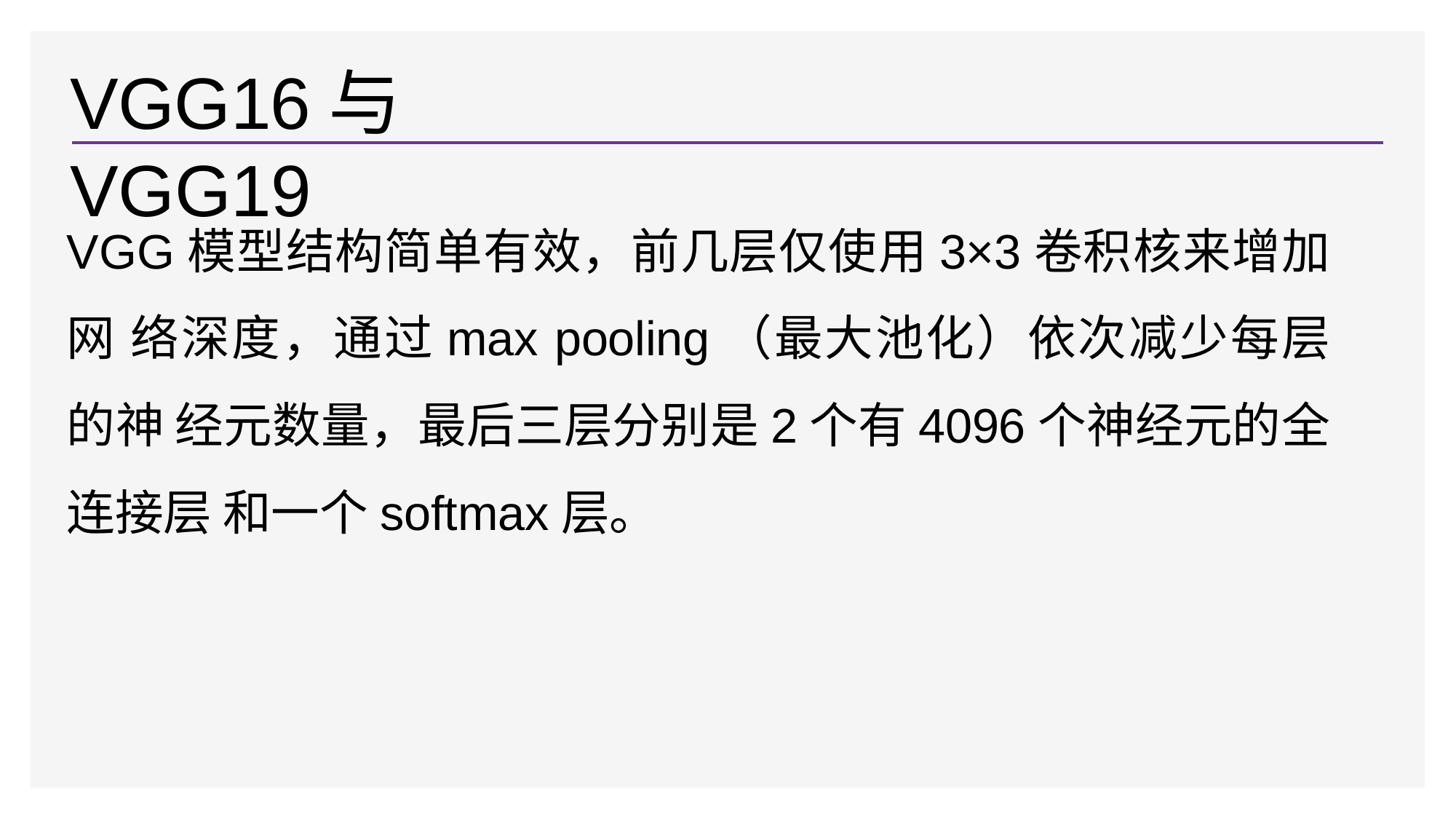

# VGG16与VGG19
VGG模型结构简单有效，前几层仅使用3×3卷积核来增加网 络深度，通过max pooling（最大池化）依次减少每层的神 经元数量，最后三层分别是2个有4096个神经元的全连接层 和一个softmax层。